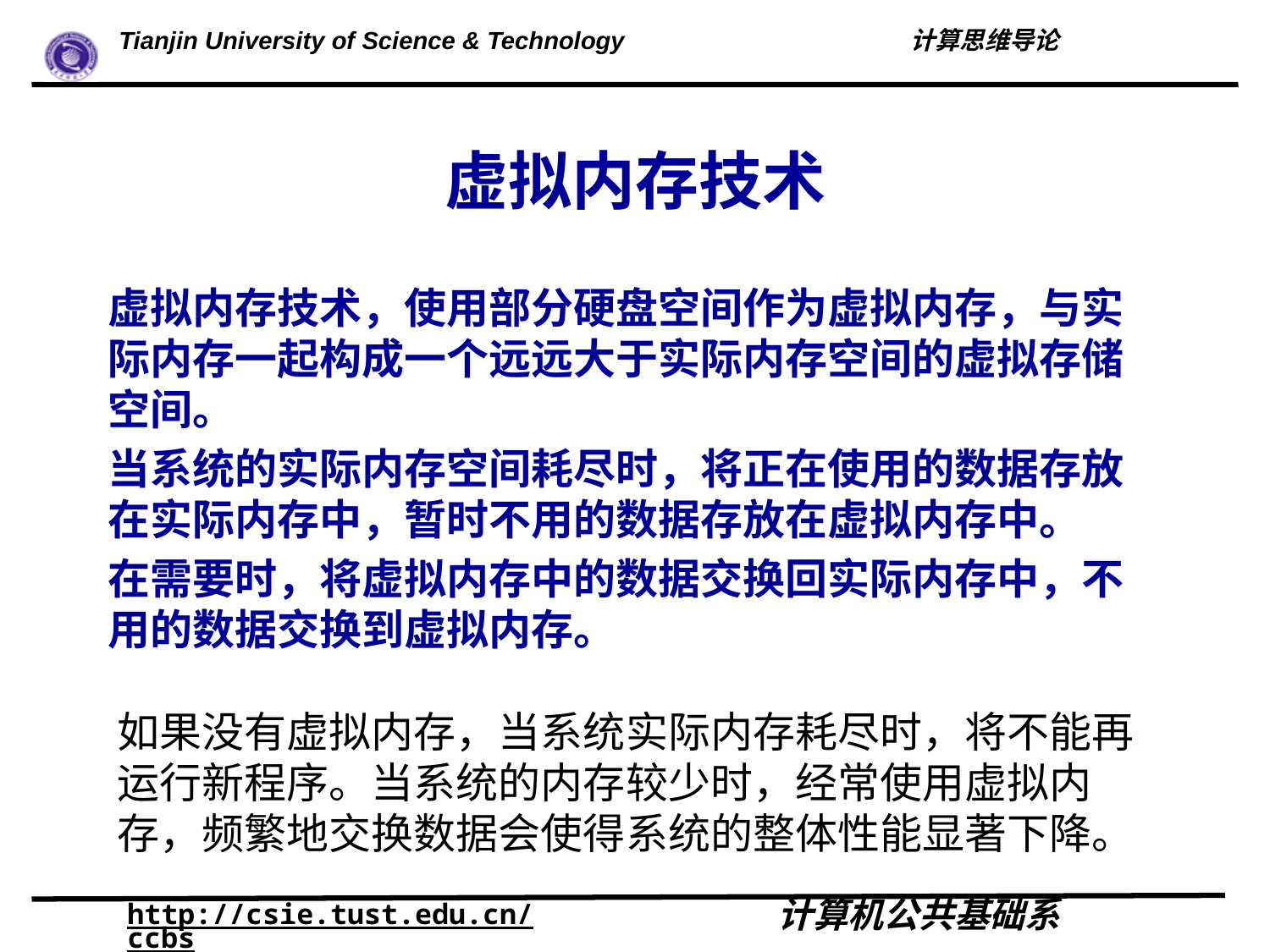

# 虚拟内存技术
虚拟内存技术，使用部分硬盘空间作为虚拟内存，与实际内存一起构成一个远远大于实际内存空间的虚拟存储空间。
当系统的实际内存空间耗尽时，将正在使用的数据存放在实际内存中，暂时不用的数据存放在虚拟内存中。
在需要时，将虚拟内存中的数据交换回实际内存中，不用的数据交换到虚拟内存。
如果没有虚拟内存，当系统实际内存耗尽时，将不能再运行新程序。当系统的内存较少时，经常使用虚拟内存，频繁地交换数据会使得系统的整体性能显著下降。